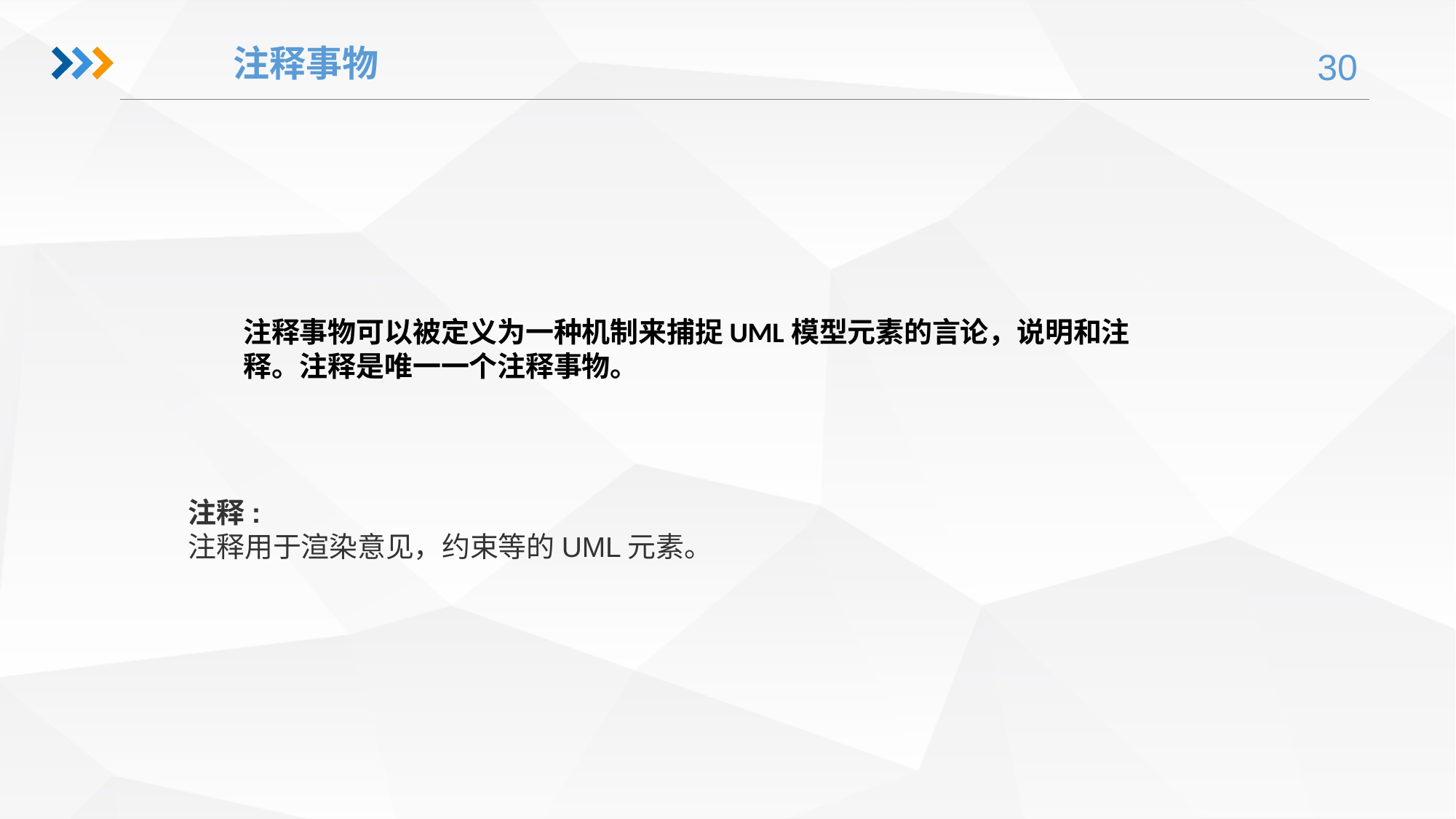

注释事物
注释事物可以被定义为一种机制来捕捉UML模型元素的言论，说明和注释。注释是唯一一个注释事物。
注释:
注释用于渲染意见，约束等的UML元素。